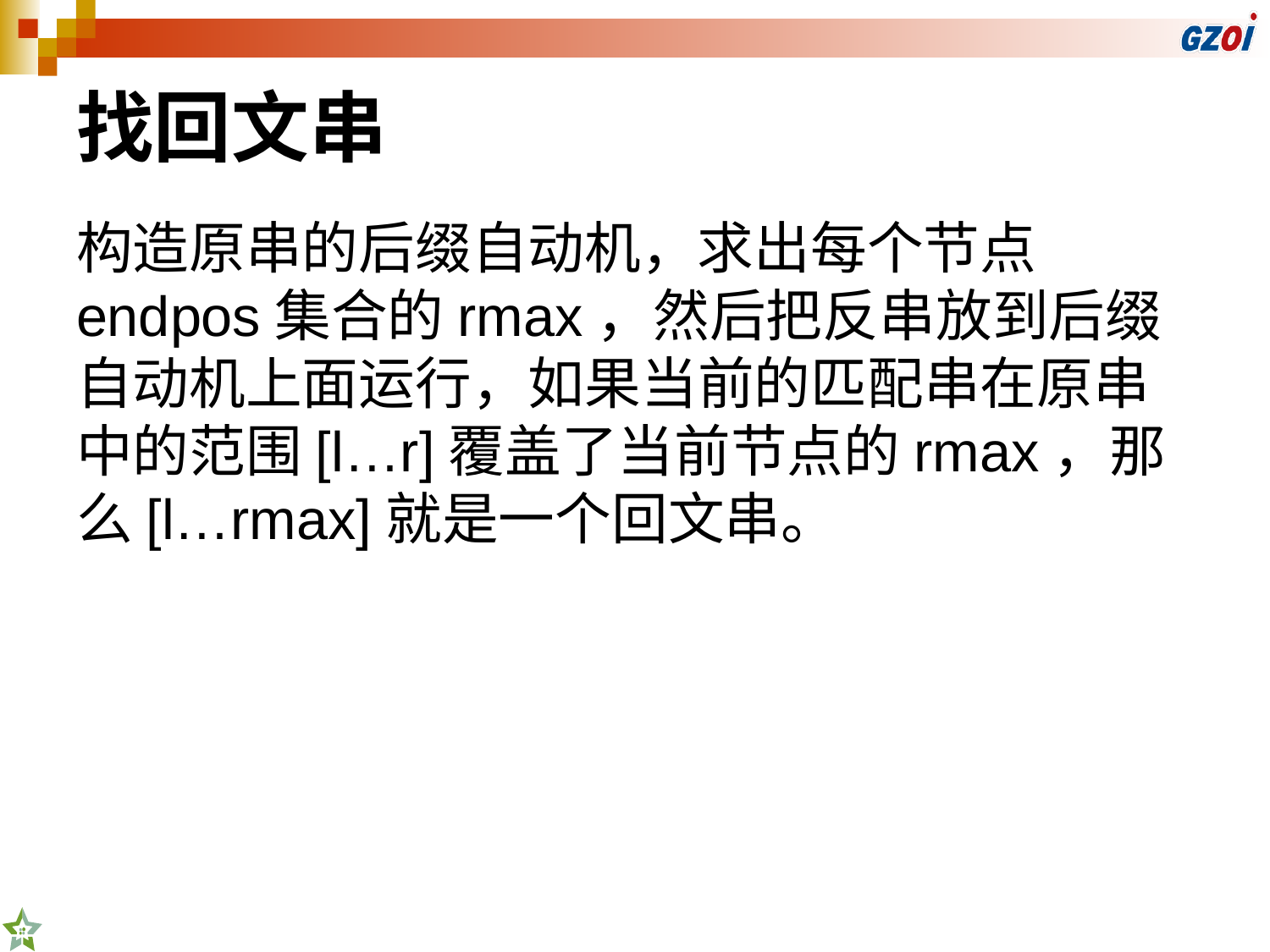

# 找回文串
构造原串的后缀自动机，求出每个节点endpos集合的rmax，然后把反串放到后缀自动机上面运行，如果当前的匹配串在原串中的范围[l…r]覆盖了当前节点的rmax，那么[l…rmax]就是一个回文串。